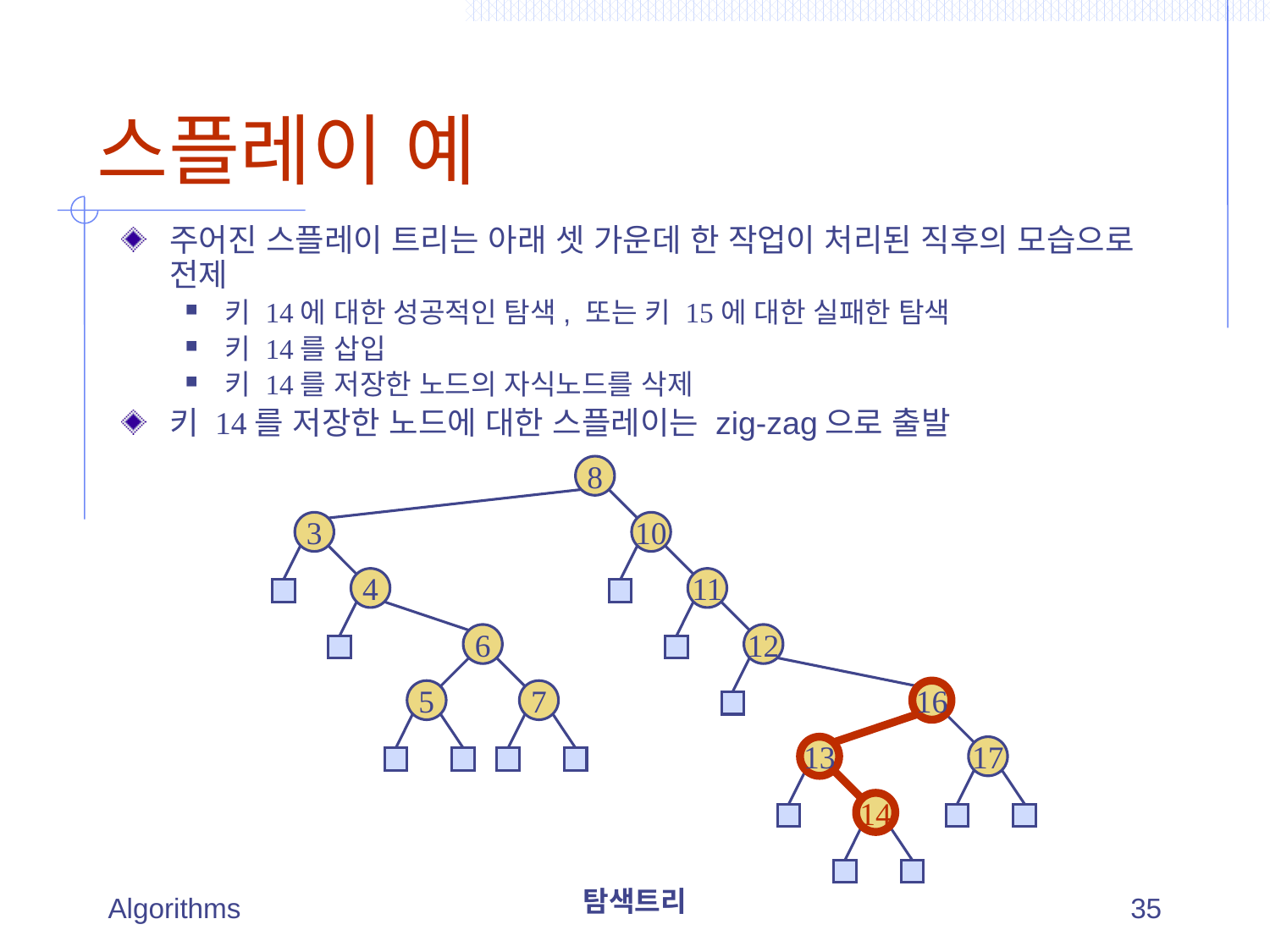

# 스플레이 예
주어진 스플레이 트리는 아래 셋 가운데 한 작업이 처리된 직후의 모습으로 전제
키 14에 대한 성공적인 탐색, 또는 키 15에 대한 실패한 탐색
키 14를 삽입
키 14를 저장한 노드의 자식노드를 삭제
키 14를 저장한 노드에 대한 스플레이는 zig-zag으로 출발
8
3
10
4
11

6
12

5
7
16

13
17

14

Algorithms
탐색트리
35